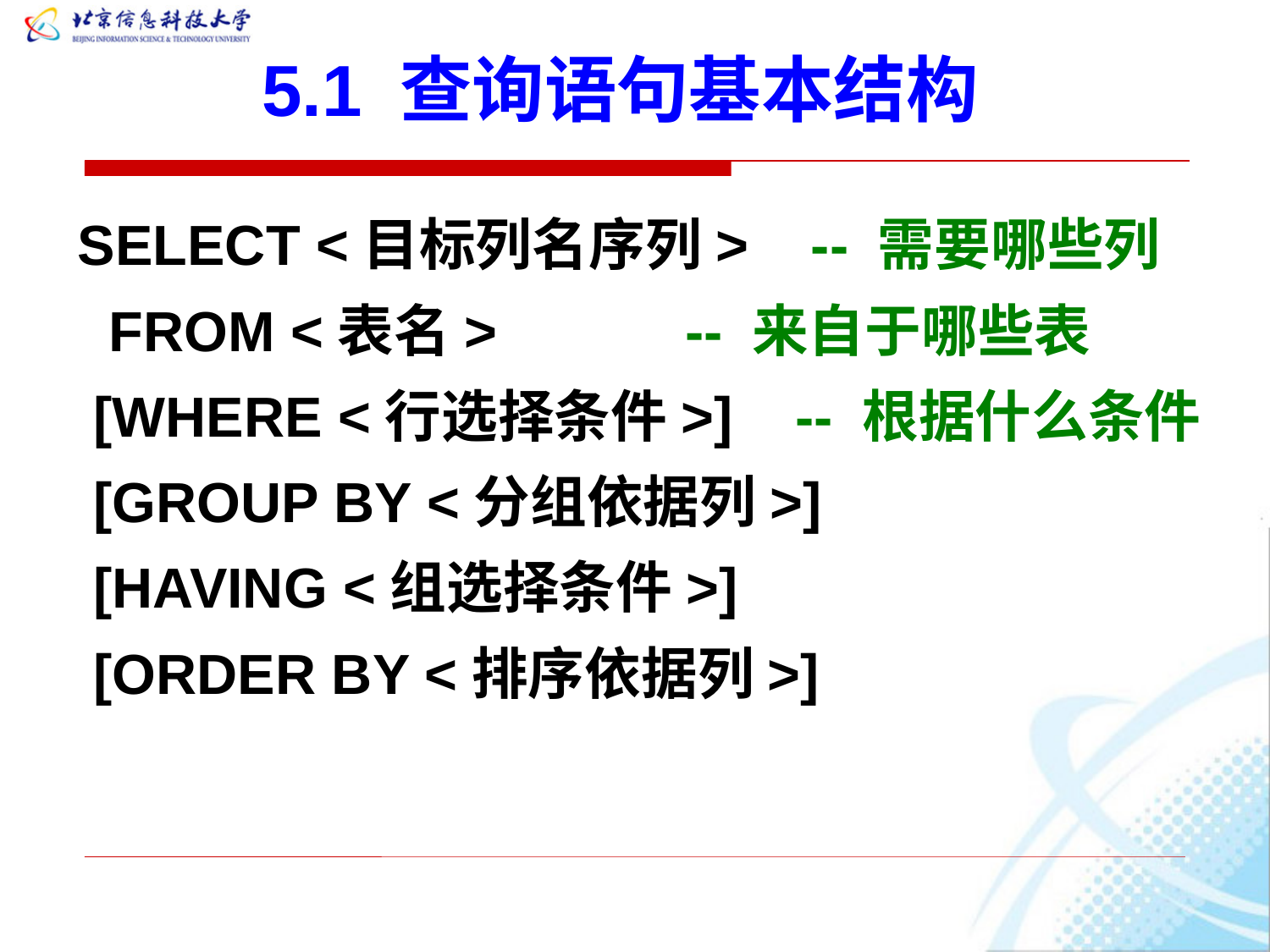

# 5.1 查询语句基本结构
SELECT <目标列名序列>    -- 需要哪些列
  FROM <表名>            -- 来自于哪些表
 [WHERE <行选择条件>]    -- 根据什么条件
 [GROUP BY <分组依据列>]
 [HAVING <组选择条件>]
 [ORDER BY <排序依据列>]

4